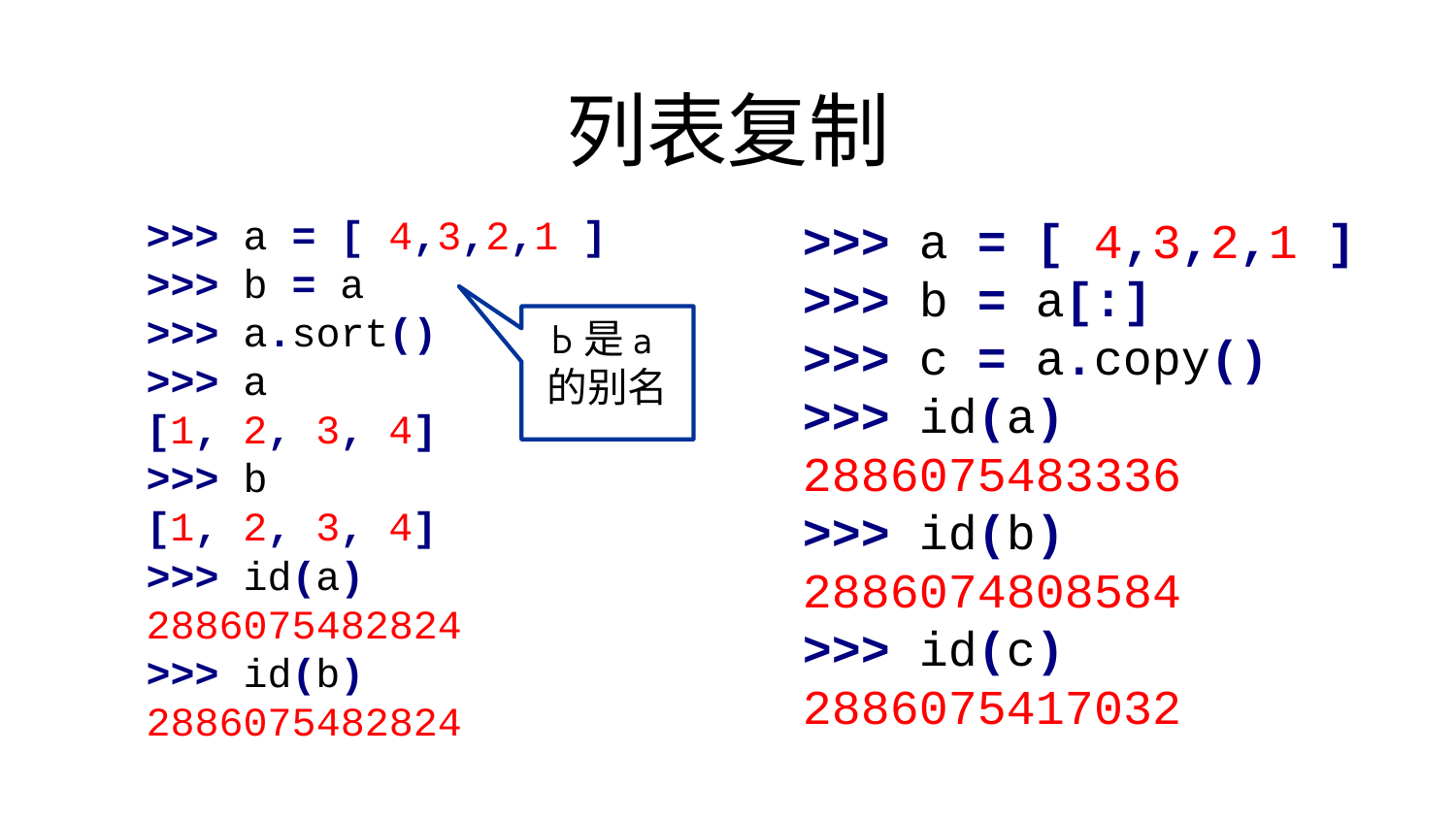

列表复制
>>> a = [ 4,3,2,1 ]
>>> b = a
>>> a.sort()
>>> a
[1, 2, 3, 4]
>>> b
[1, 2, 3, 4]
>>> id(a)
2886075482824
>>> id(b)
2886075482824
>>> a = [ 4,3,2,1 ]
>>> b = a[:]
>>> c = a.copy()
>>> id(a)
2886075483336
>>> id(b)
2886074808584
>>> id(c)
2886075417032
b是a的别名
51